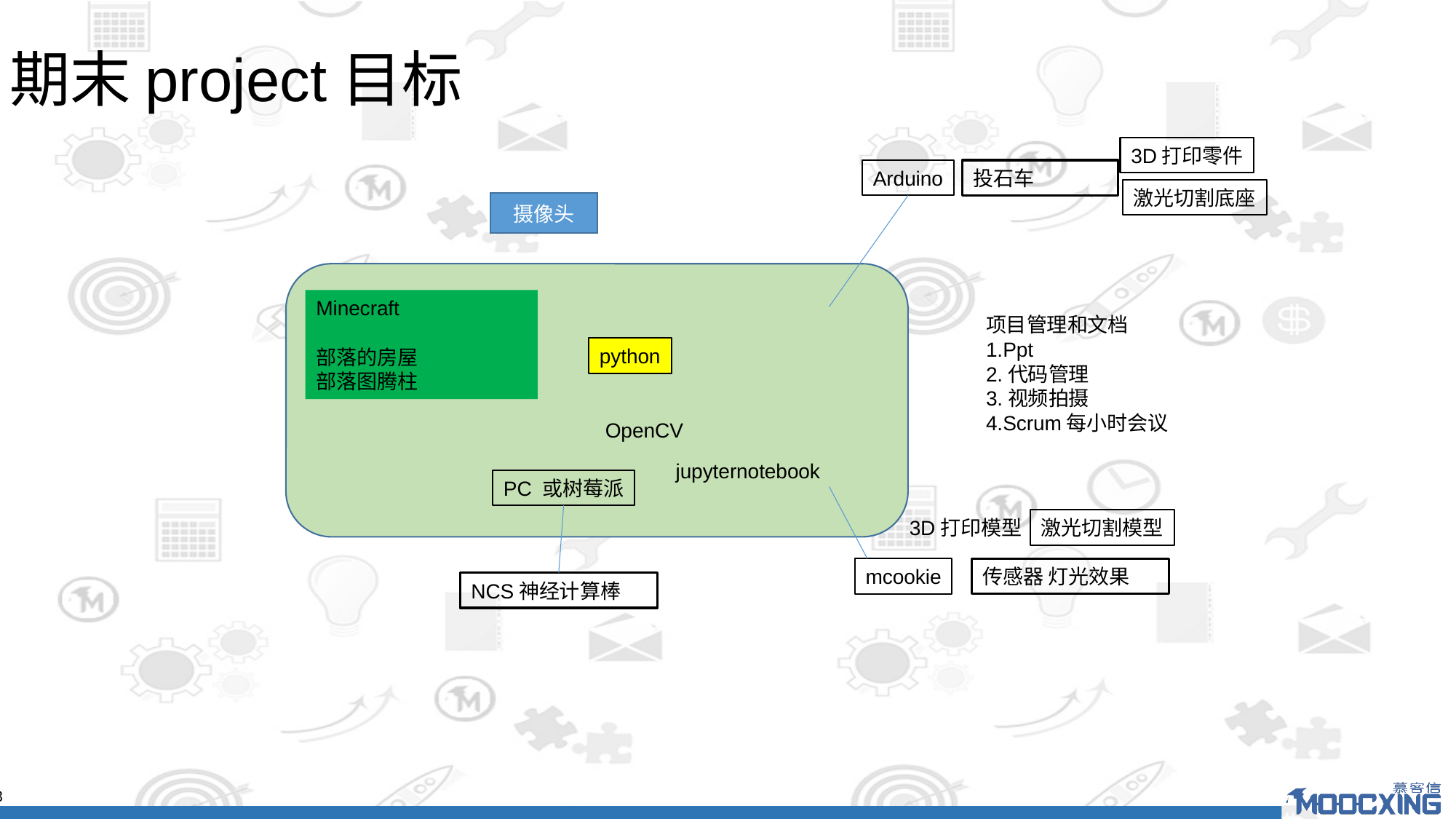

# 期末project目标
3D打印零件
Arduino
投石车
激光切割底座
摄像头

Minecraft

部落的房屋
部落图腾柱
项目管理和文档
1.Ppt
2.代码管理
3.视频拍摄
4.Scrum每小时会议
python
OpenCV
jupyternotebook
PC 或树莓派
3D打印模型
激光切割模型
mcookie
传感器 灯光效果
NCS神经计算棒